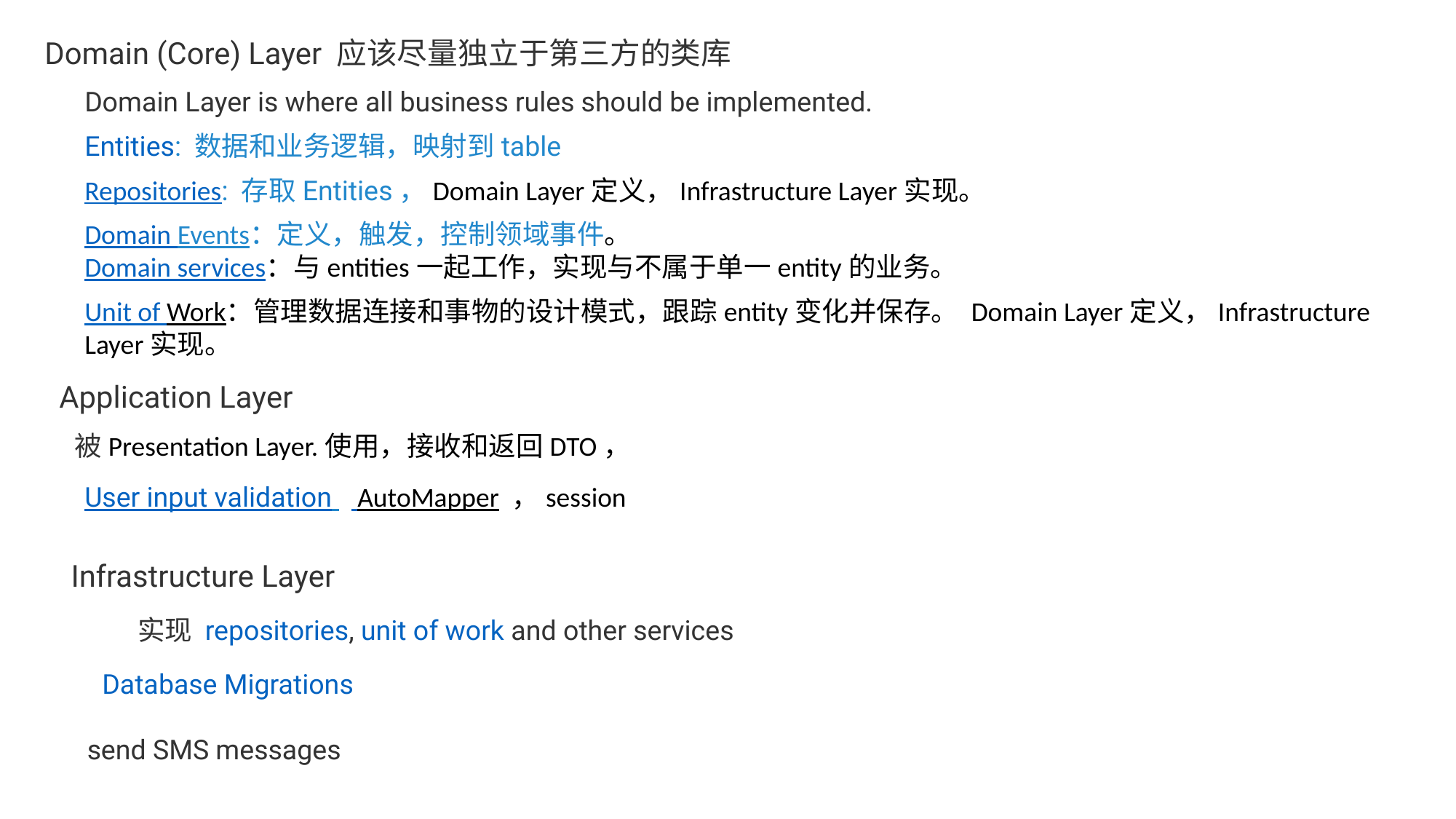

Domain (Core) Layer 应该尽量独立于第三方的类库
Domain Layer is where all business rules should be implemented.
Entities: 数据和业务逻辑，映射到table
Repositories: 存取Entities，Domain Layer定义，Infrastructure Layer实现。
Domain Events：定义，触发，控制领域事件。
Domain services：与entities一起工作，实现与不属于单一entity的业务。
Unit of Work：管理数据连接和事物的设计模式，跟踪entity变化并保存。 Domain Layer定义，Infrastructure Layer实现。
Application Layer
被Presentation Layer.使用，接收和返回DTO，
User input validation    AutoMapper ，session
Infrastructure Layer
实现 repositories, unit of work and other services
Database Migrations
send SMS messages